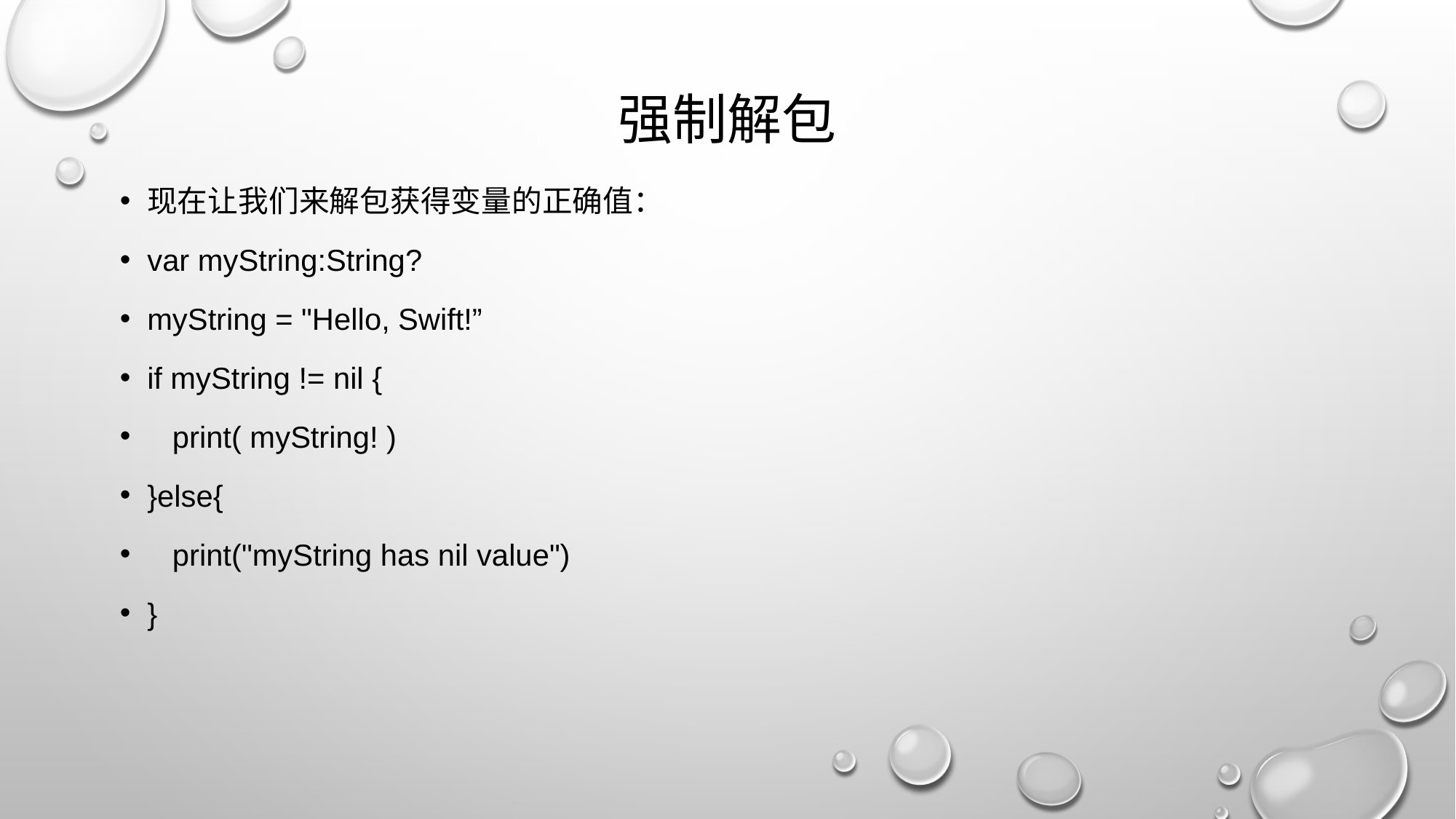

# 强制解包
现在让我们来解包获得变量的正确值：
var myString:String?
myString = "Hello, Swift!”
if myString != nil {
   print( myString! )
}else{
   print("myString has nil value")
}